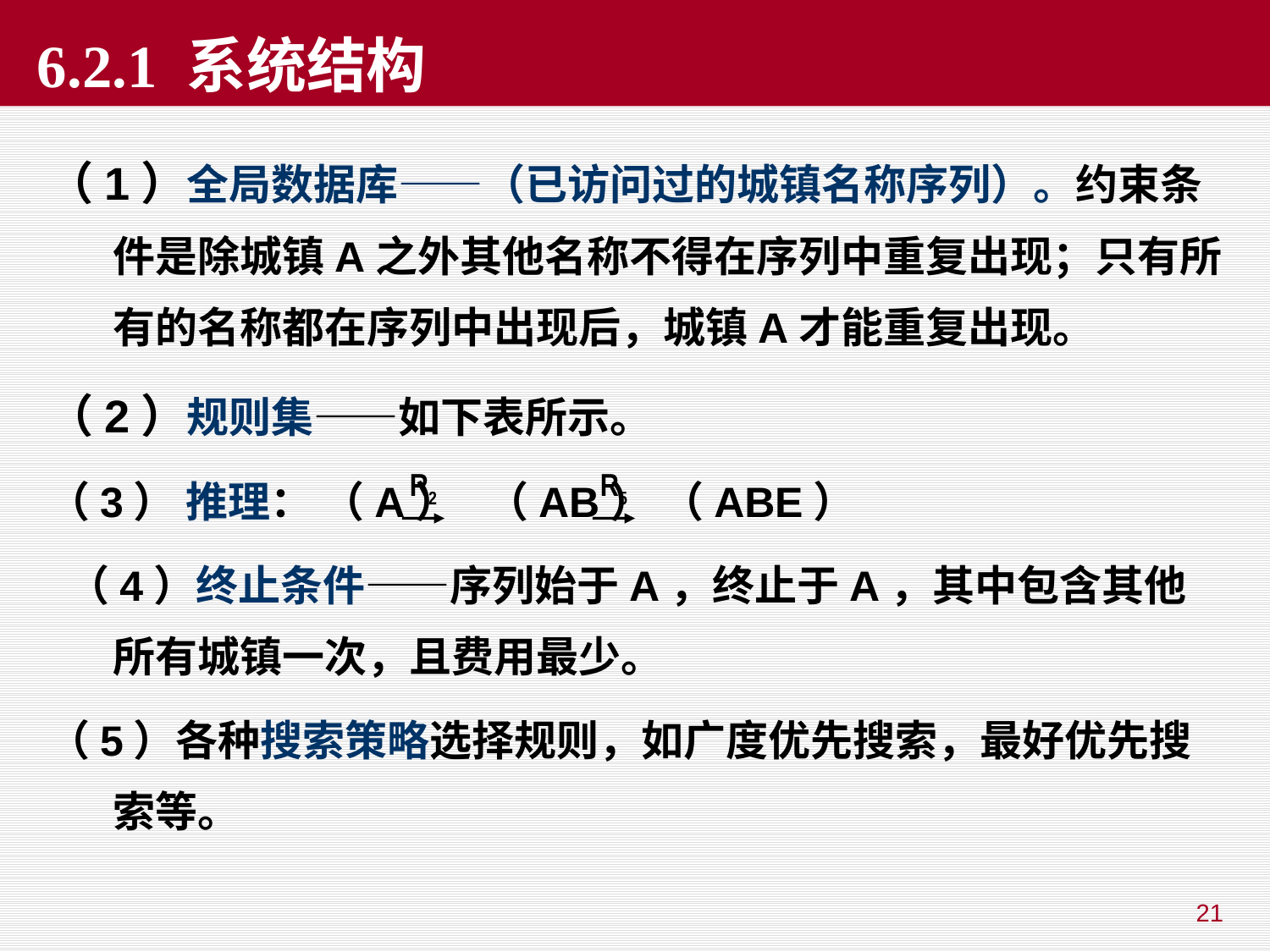

# 6.2.1 系统结构
（1）全局数据库——（已访问过的城镇名称序列）。约束条件是除城镇A之外其他名称不得在序列中重复出现；只有所有的名称都在序列中出现后，城镇A才能重复出现。
（2）规则集——如下表所示。
（3） 推理： （A）   （AB） （ABE）
 （4）终止条件——序列始于A，终止于A，其中包含其他所有城镇一次，且费用最少。
（5）各种搜索策略选择规则，如广度优先搜索，最好优先搜索等。
R2
R5

21